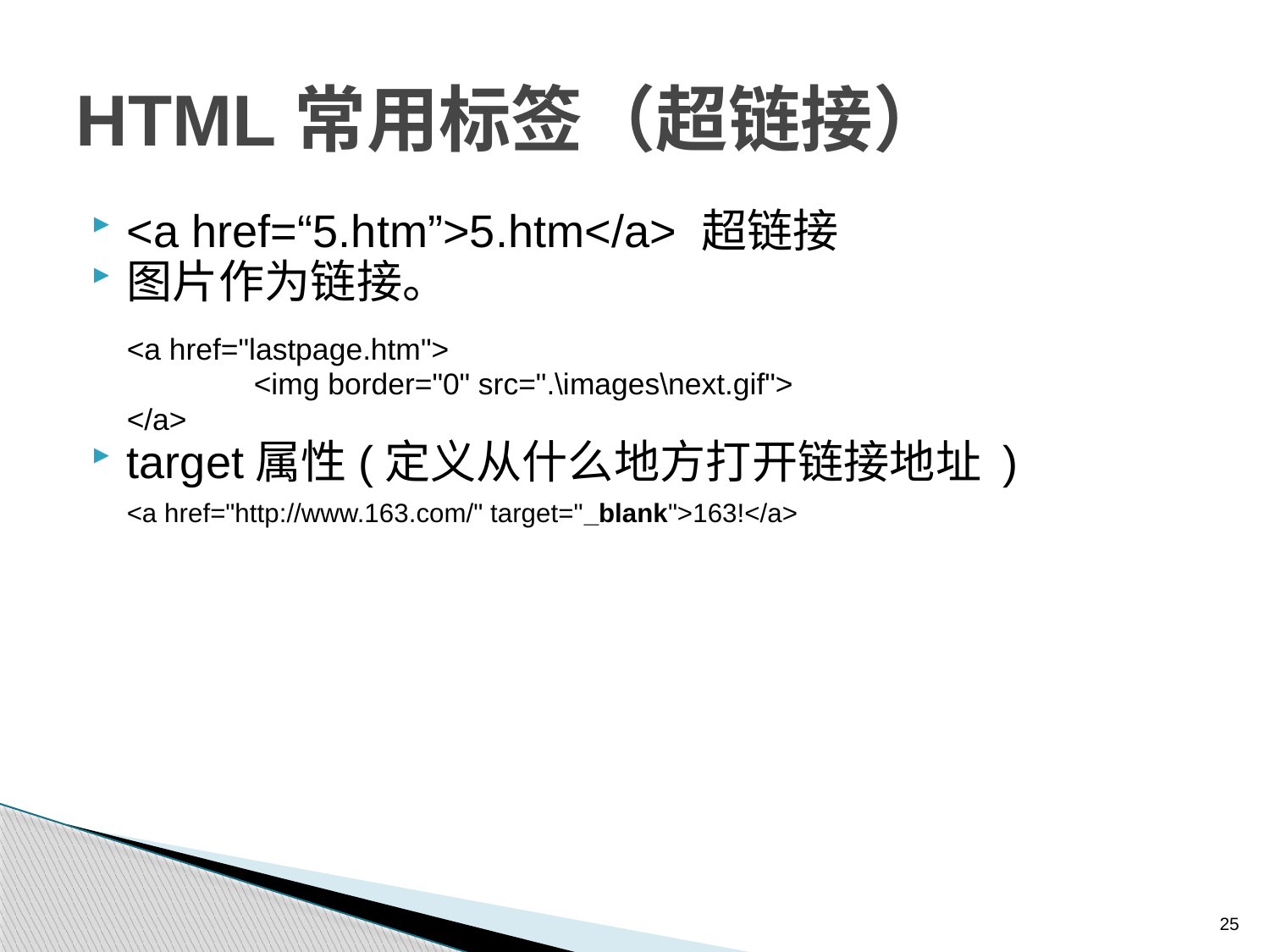

# HTML常用标签（超链接）
<a href=“5.htm”>5.htm</a> 超链接
图片作为链接。
	<a href="lastpage.htm">
	<img border="0" src=".\images\next.gif">
	</a>
target属性(定义从什么地方打开链接地址 )
	<a href="http://www.163.com/" target="_blank">163!</a>

25